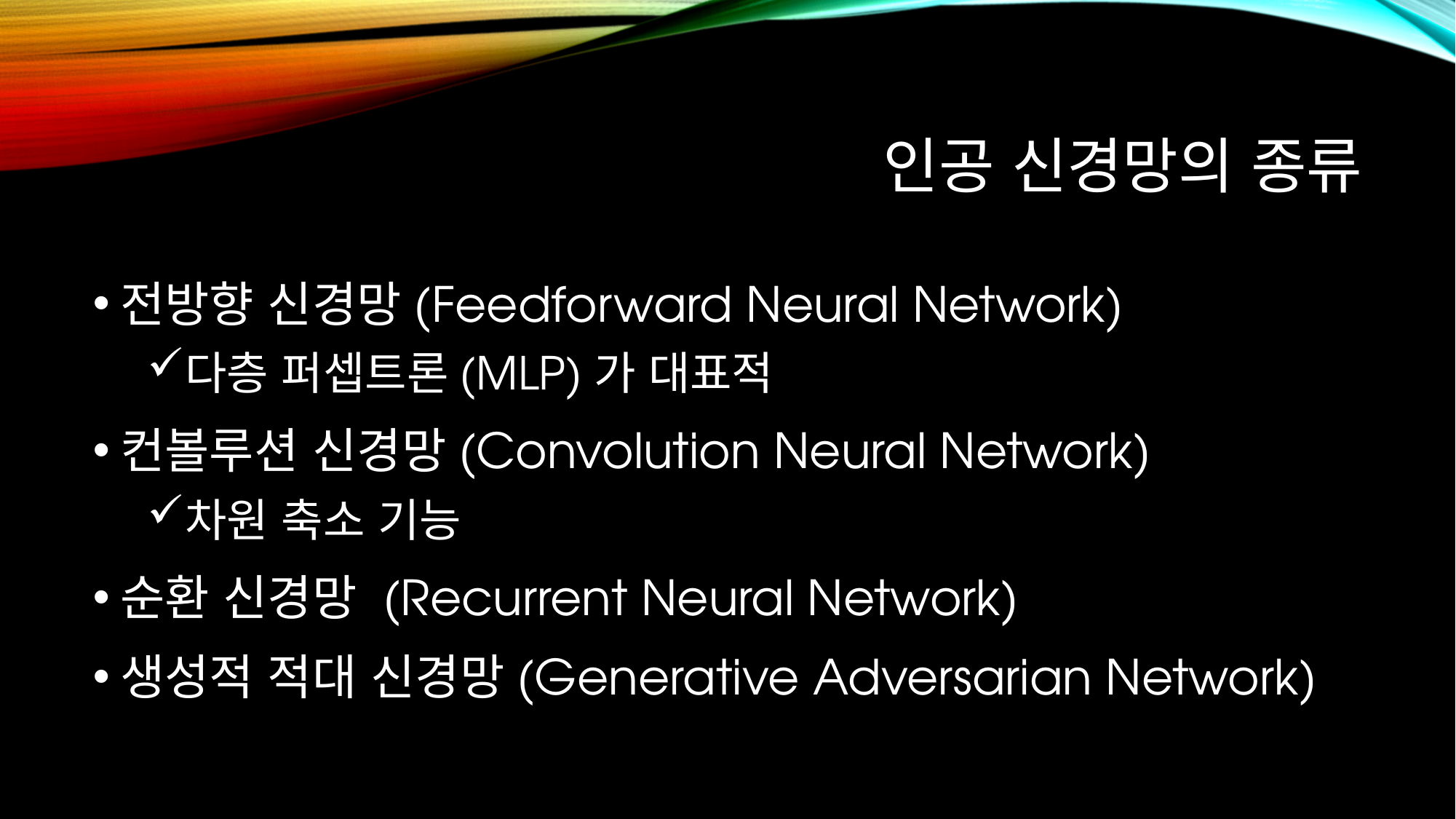

# 인공 신경망의 종류
전방향 신경망(Feedforward Neural Network)
다층 퍼셉트론(MLP)가 대표적
컨볼루션 신경망(Convolution Neural Network)
차원 축소 기능
순환 신경망 (Recurrent Neural Network)
생성적 적대 신경망(Generative Adversarian Network)